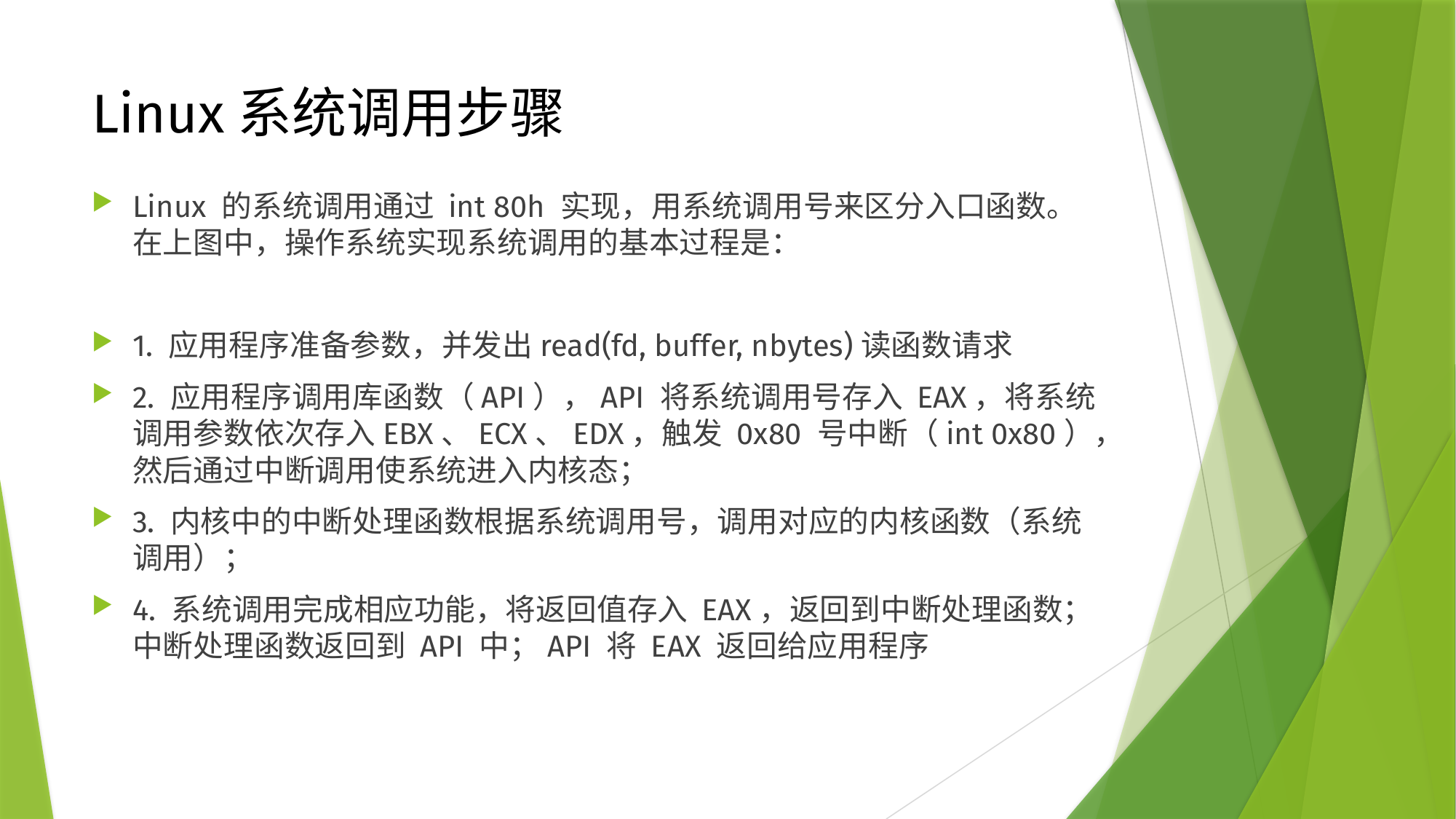

# Linux系统调用步骤
Linux 的系统调用通过 int 80h 实现，用系统调用号来区分入口函数。在上图中，操作系统实现系统调用的基本过程是：

1. 应用程序准备参数，并发出read(fd, buffer, nbytes)读函数请求
2. 应用程序调用库函数（API），API 将系统调用号存入 EAX，将系统调用参数依次存入EBX、ECX、EDX，触发 0x80 号中断（int 0x80），然后通过中断调用使系统进入内核态；
3. 内核中的中断处理函数根据系统调用号，调用对应的内核函数（系统调用）；
4. 系统调用完成相应功能，将返回值存入 EAX，返回到中断处理函数；中断处理函数返回到 API 中；API 将 EAX 返回给应用程序